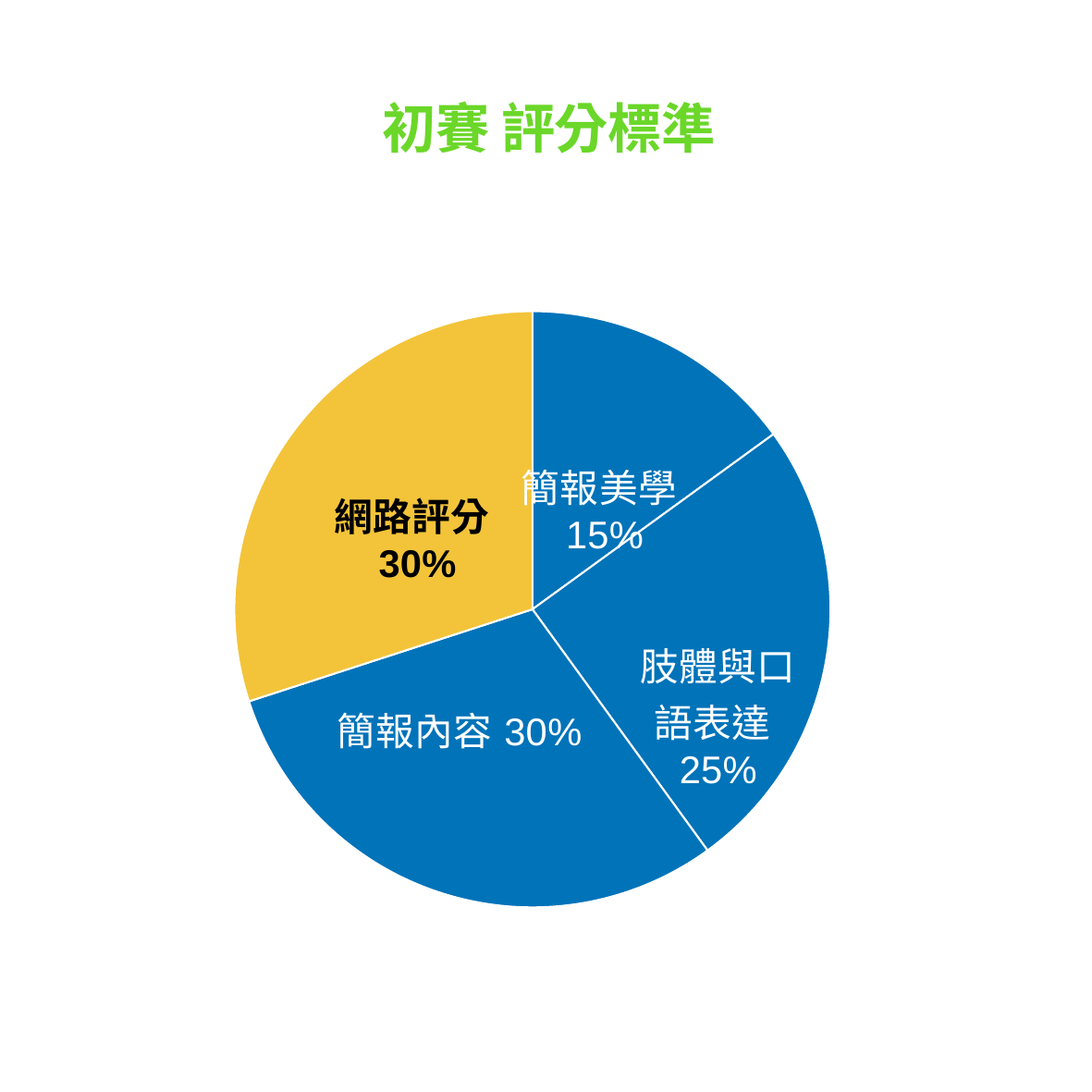

### Chart: 初賽 評分標準

| Category | 銷售 |
|---|---|
| 簡報美學 | 15.0 |
| 肢體與口語表達 | 25.0 |
| 簡報內容 | 30.0 |
| 網路評分 | 30.0 |